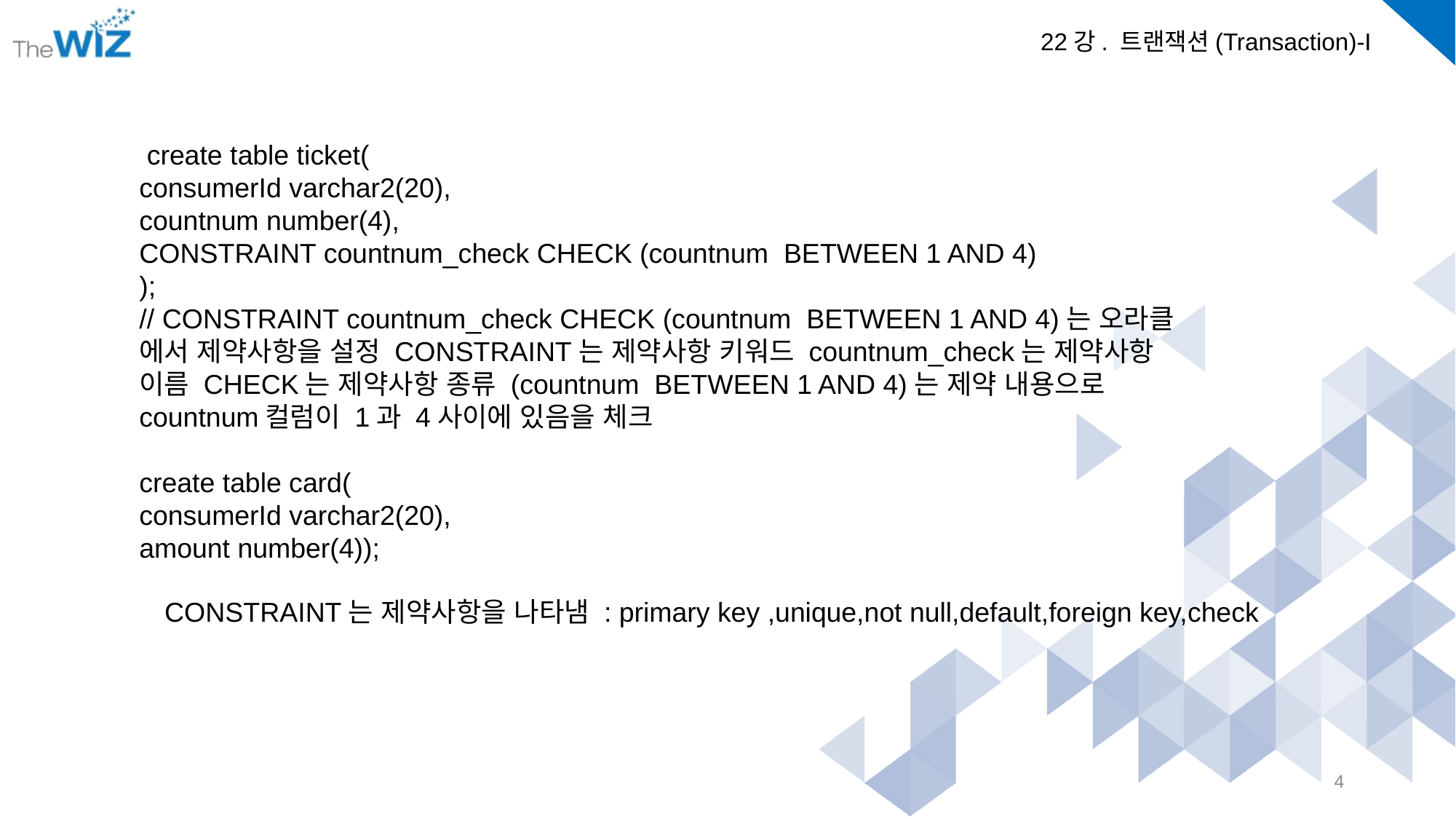

create table ticket(
consumerId varchar2(20),
countnum number(4),
CONSTRAINT countnum_check CHECK (countnum  BETWEEN 1 AND 4)
);
// CONSTRAINT countnum_check CHECK (countnum  BETWEEN 1 AND 4)는 오라클
에서 제약사항을 설정 CONSTRAINT는 제약사항 키워드 countnum_check는 제약사항 이름 CHECK는 제약사항 종류 (countnum  BETWEEN 1 AND 4)는 제약 내용으로
countnum컬럼이 1과 4사이에 있음을 체크

create table card(
consumerId varchar2(20),
amount number(4));
CONSTRAINT는 제약사항을 나타냄 : primary key ,unique,not null,default,foreign key,check
4